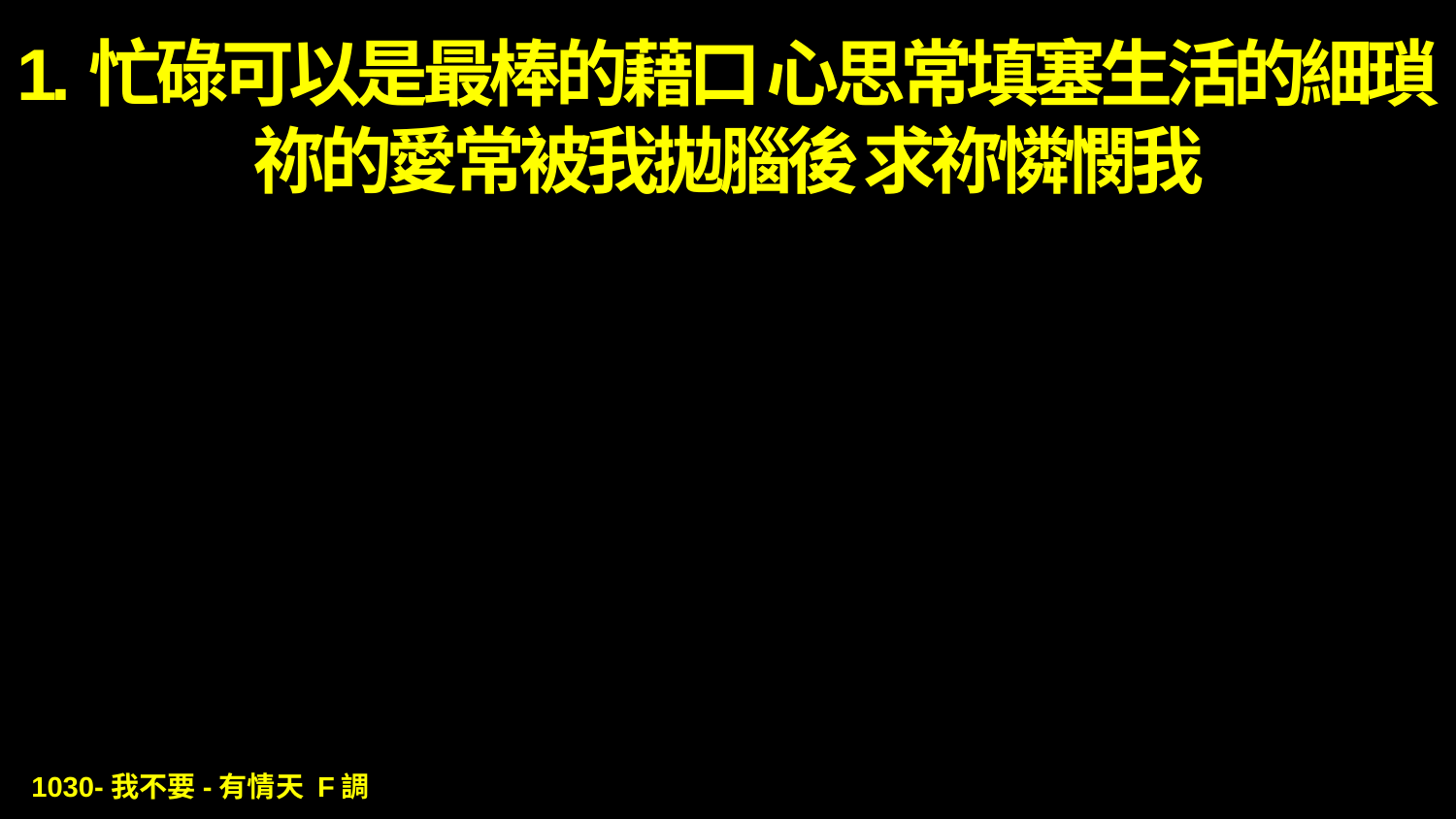

# 1.忙碌可以是最棒的藉口 心思常填塞生活的細瑣 祢的愛常被我拋腦後 求祢憐憫我
1030-我不要-有情天 F調